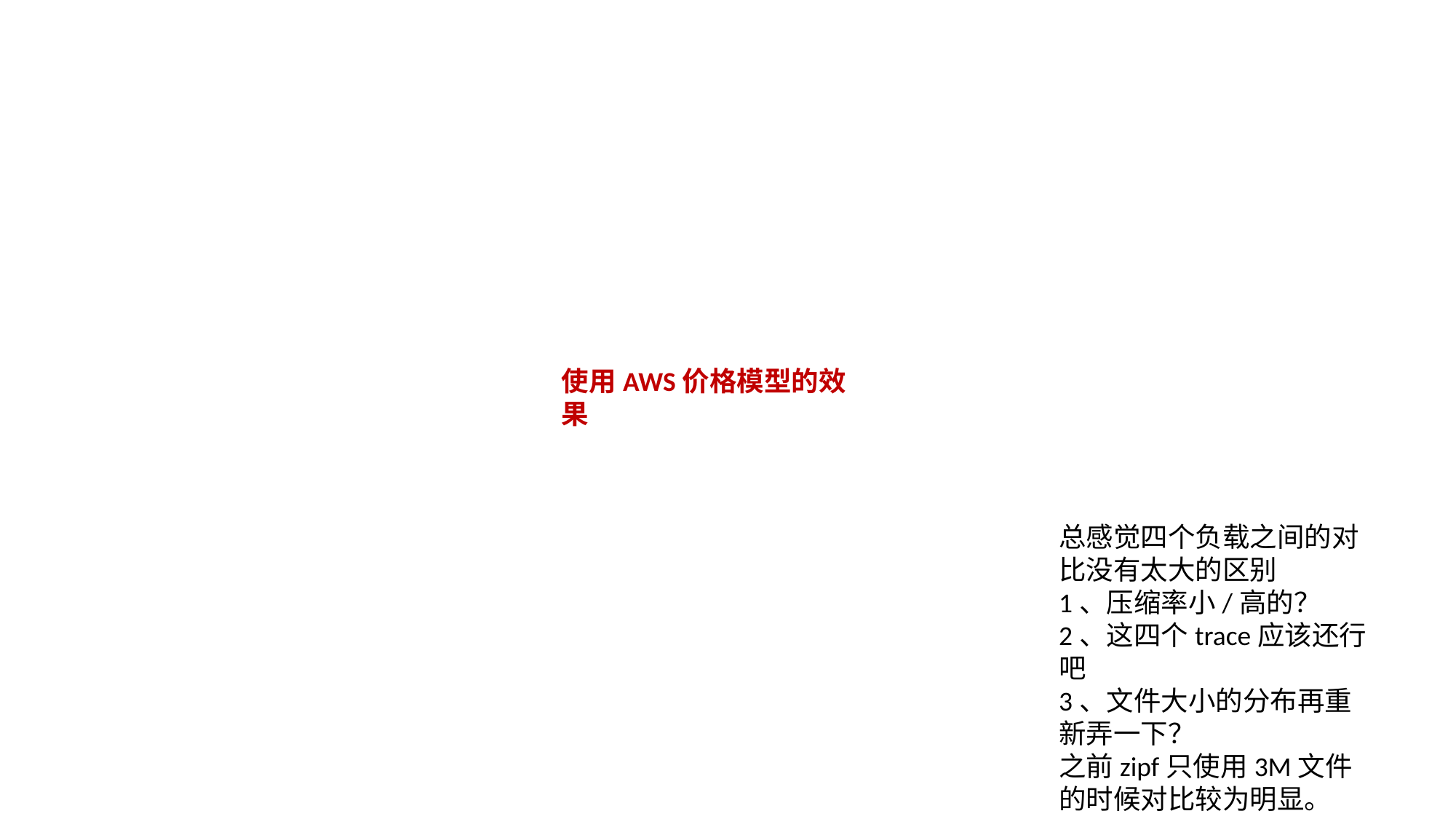

使用AWS价格模型的效果
总感觉四个负载之间的对比没有太大的区别
1、压缩率小/高的？
2、这四个trace应该还行吧
3、文件大小的分布再重新弄一下？
之前zipf只使用3M文件的时候对比较为明显。